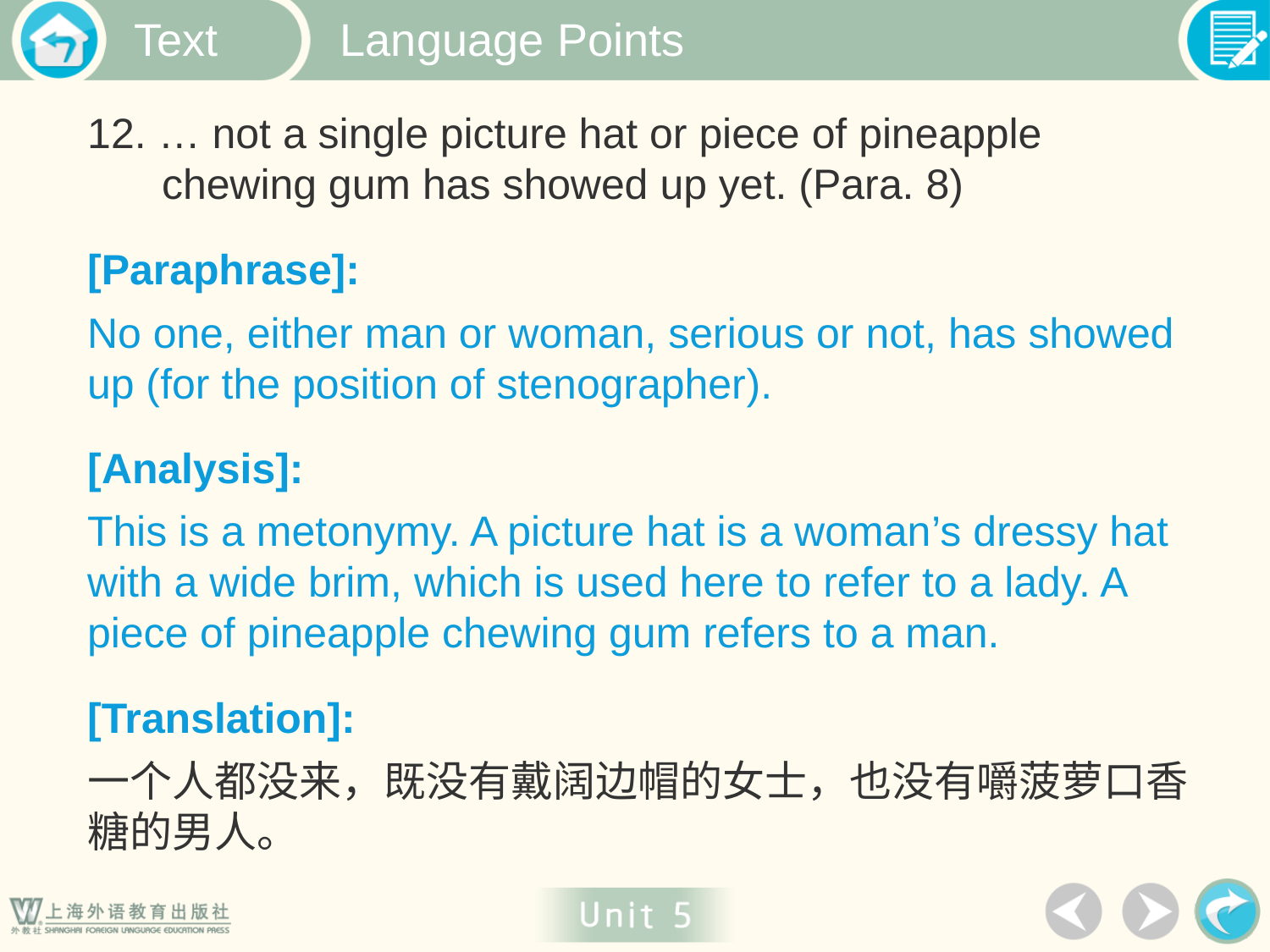

Language Points

12. … not a single picture hat or piece of pineapple chewing gum has showed up yet. (Para. 8)
[Paraphrase]:
No one, either man or woman, serious or not, has showed up (for the position of stenographer).
[Analysis]:
This is a metonymy. A picture hat is a woman’s dressy hat with a wide brim, which is used here to refer to a lady. A piece of pineapple chewing gum refers to a man.
[Translation]:
一个人都没来，既没有戴阔边帽的女士，也没有嚼菠萝口香糖的男人。